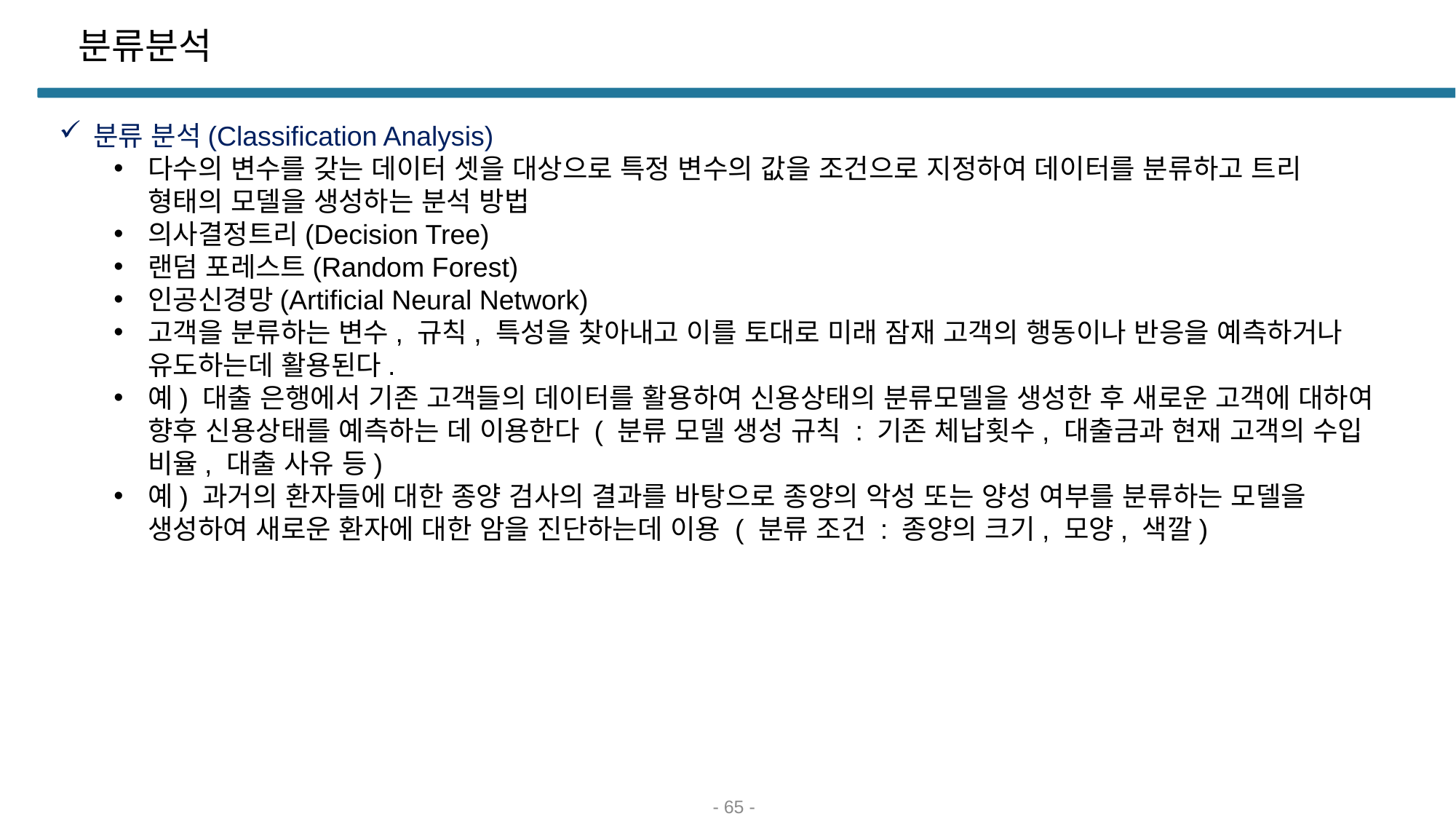

분류분석
#
분류 분석(Classification Analysis)
다수의 변수를 갖는 데이터 셋을 대상으로 특정 변수의 값을 조건으로 지정하여 데이터를 분류하고 트리 형태의 모델을 생성하는 분석 방법
의사결정트리(Decision Tree)
랜덤 포레스트(Random Forest)
인공신경망(Artificial Neural Network)
고객을 분류하는 변수, 규칙, 특성을 찾아내고 이를 토대로 미래 잠재 고객의 행동이나 반응을 예측하거나 유도하는데 활용된다.
예) 대출 은행에서 기존 고객들의 데이터를 활용하여 신용상태의 분류모델을 생성한 후 새로운 고객에 대하여 향후 신용상태를 예측하는 데 이용한다 ( 분류 모델 생성 규칙 : 기존 체납횟수, 대출금과 현재 고객의 수입 비율, 대출 사유 등)
예) 과거의 환자들에 대한 종양 검사의 결과를 바탕으로 종양의 악성 또는 양성 여부를 분류하는 모델을 생성하여 새로운 환자에 대한 암을 진단하는데 이용 ( 분류 조건 : 종양의 크기, 모양, 색깔)
- 65 -